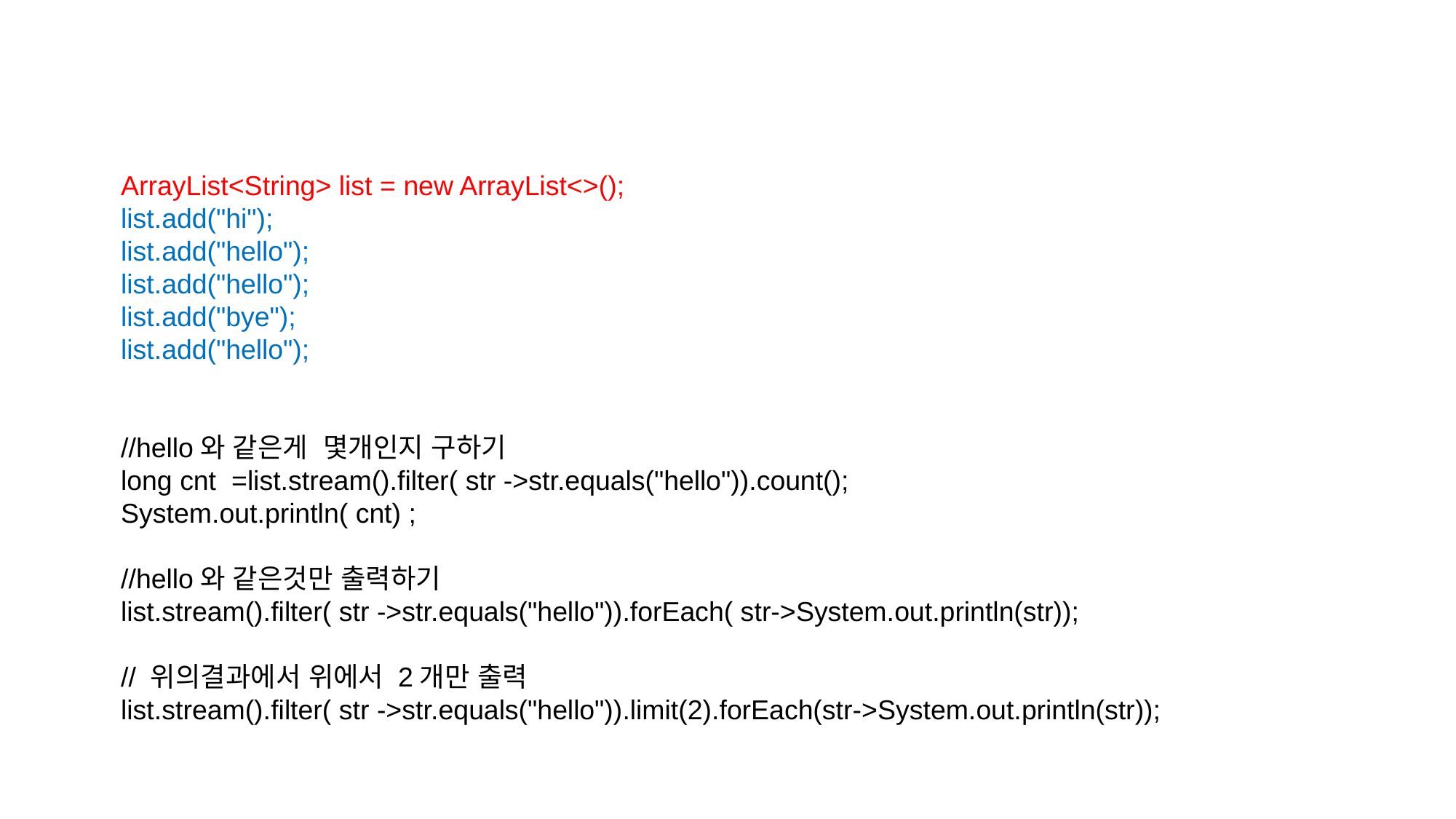

ArrayList<String> list = new ArrayList<>();
list.add("hi");
list.add("hello");
list.add("hello");
list.add("bye");
list.add("hello");

//hello와 같은게  몇개인지 구하기
long cnt  =list.stream().filter( str ->str.equals("hello")).count();
System.out.println( cnt) ;

//hello와 같은것만 출력하기
list.stream().filter( str ->str.equals("hello")).forEach( str->System.out.println(str));

// 위의결과에서 위에서 2개만 출력
list.stream().filter( str ->str.equals("hello")).limit(2).forEach(str->System.out.println(str));